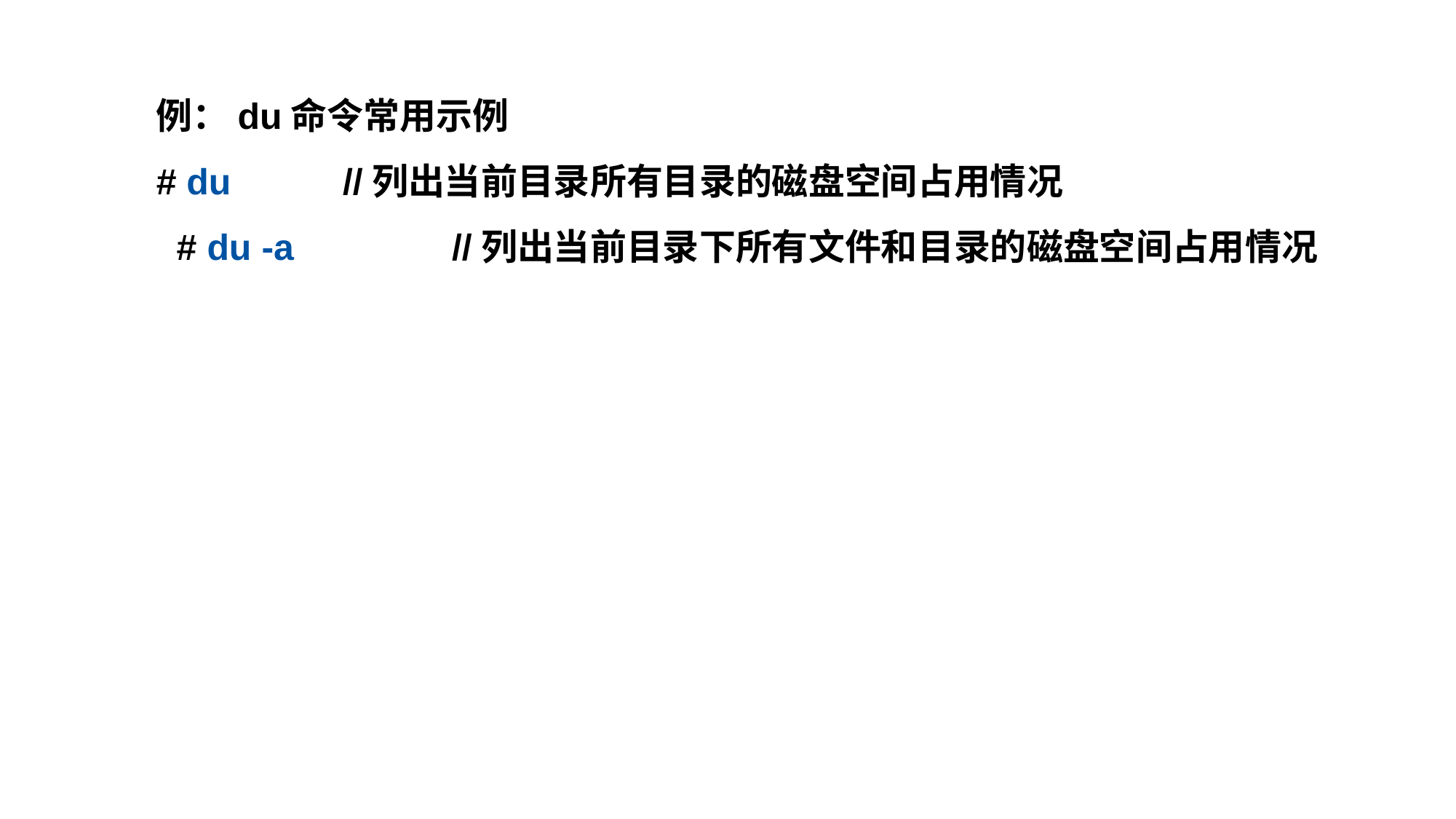

例：du命令常用示例
# du		//列出当前目录所有目录的磁盘空间占用情况
  # du -a		//列出当前目录下所有文件和目录的磁盘空间占用情况
25